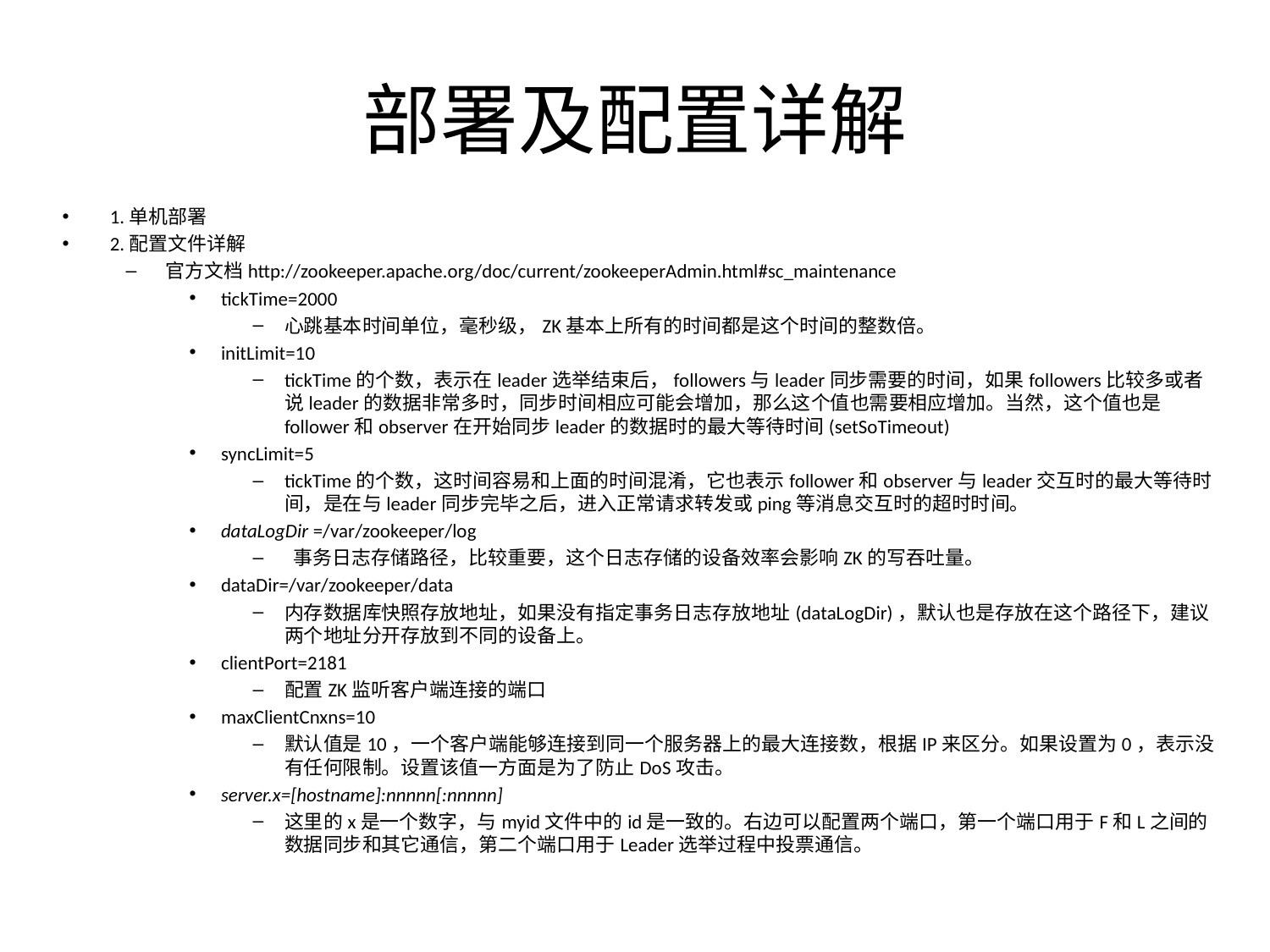

# 部署及配置详解
1.单机部署
2.配置文件详解
官方文档http://zookeeper.apache.org/doc/current/zookeeperAdmin.html#sc_maintenance
tickTime=2000
心跳基本时间单位，毫秒级，ZK基本上所有的时间都是这个时间的整数倍。
initLimit=10
tickTime的个数，表示在leader选举结束后，followers与leader同步需要的时间，如果followers比较多或者说leader的数据非常多时，同步时间相应可能会增加，那么这个值也需要相应增加。当然，这个值也是follower和observer在开始同步leader的数据时的最大等待时间(setSoTimeout)
syncLimit=5
tickTime的个数，这时间容易和上面的时间混淆，它也表示follower和observer与leader交互时的最大等待时间，是在与leader同步完毕之后，进入正常请求转发或ping等消息交互时的超时时间。
dataLogDir =/var/zookeeper/log
 事务日志存储路径，比较重要，这个日志存储的设备效率会影响ZK的写吞吐量。
dataDir=/var/zookeeper/data
内存数据库快照存放地址，如果没有指定事务日志存放地址(dataLogDir)，默认也是存放在这个路径下，建议两个地址分开存放到不同的设备上。
clientPort=2181
配置ZK监听客户端连接的端口
maxClientCnxns=10
默认值是10，一个客户端能够连接到同一个服务器上的最大连接数，根据IP来区分。如果设置为0，表示没有任何限制。设置该值一方面是为了防止DoS攻击。
server.x=[hostname]:nnnnn[:nnnnn]
这里的x是一个数字，与myid文件中的id是一致的。右边可以配置两个端口，第一个端口用于F和L之间的数据同步和其它通信，第二个端口用于Leader选举过程中投票通信。